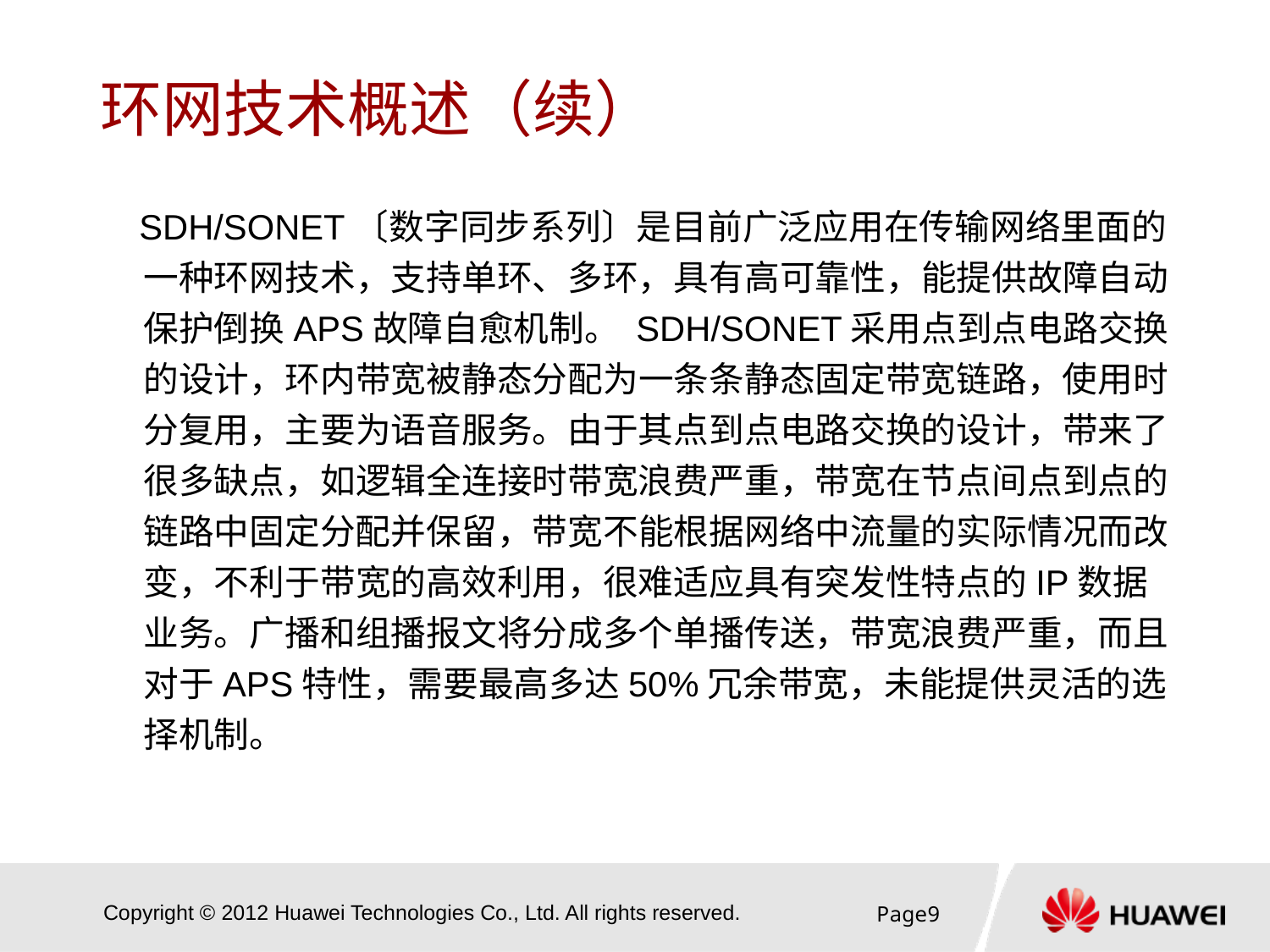

# 环网技术概述（续）
SDH/SONET〔数字同步系列〕是目前广泛应用在传输网络里面的一种环网技术，支持单环、多环，具有高可靠性，能提供故障自动保护倒换APS故障自愈机制。 SDH/SONET采用点到点电路交换的设计，环内带宽被静态分配为一条条静态固定带宽链路，使用时分复用，主要为语音服务。由于其点到点电路交换的设计，带来了很多缺点，如逻辑全连接时带宽浪费严重，带宽在节点间点到点的链路中固定分配并保留，带宽不能根据网络中流量的实际情况而改变，不利于带宽的高效利用，很难适应具有突发性特点的IP数据业务。广播和组播报文将分成多个单播传送，带宽浪费严重，而且对于APS特性，需要最高多达50%冗余带宽，未能提供灵活的选择机制。
Page9